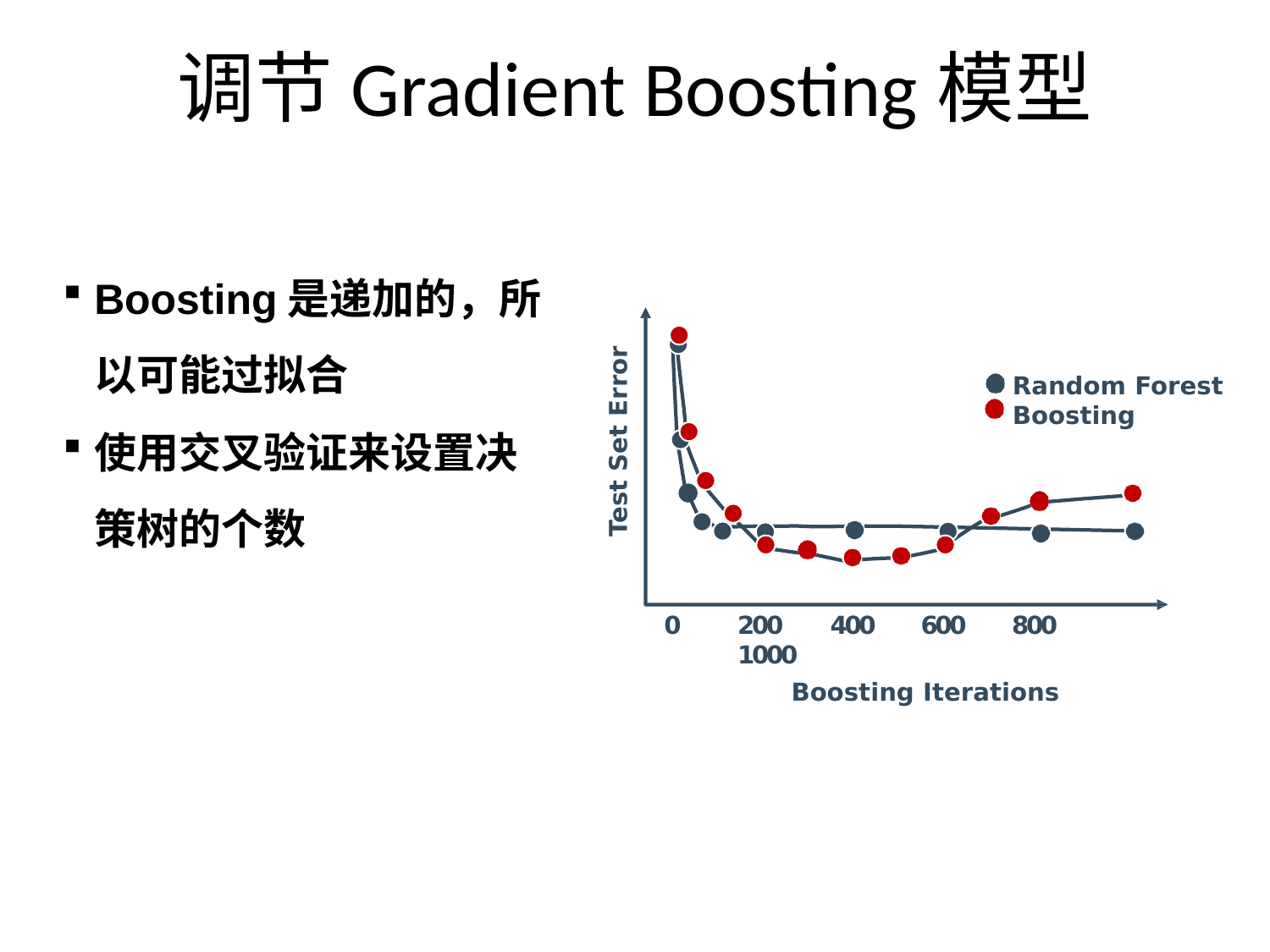

# 调节Gradient Boosting模型
Boosting是递加的，所以可能过拟合
使用交叉验证来设置决策树的个数

Test Set Error

Random Forest
Boosting

200	400	600	800	1000
Boosting Iterations
0